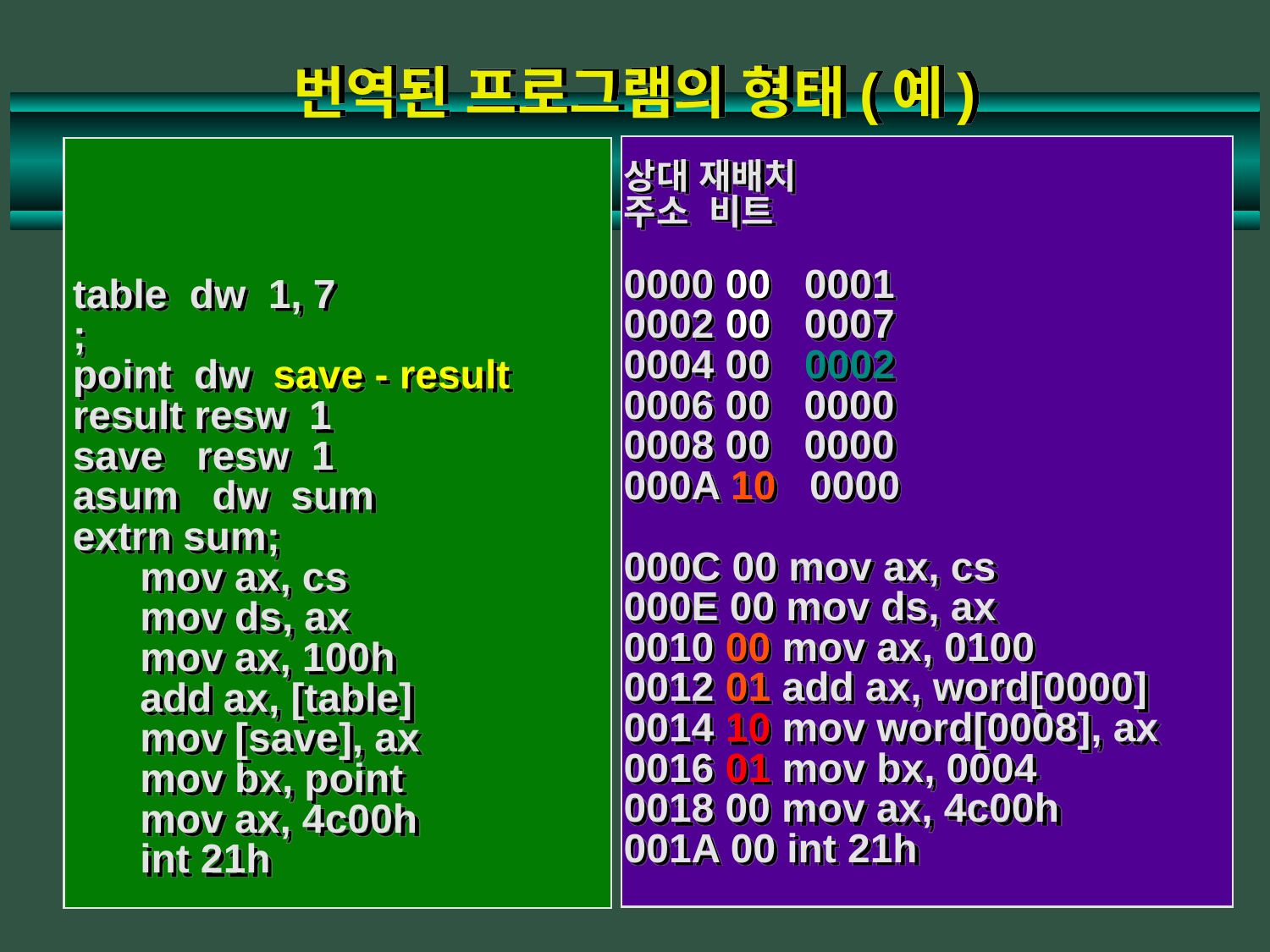

# 번역된 프로그램의 형태(예)

table  dw  1, 7
;
point  dw  save - result
result resw  1
save   resw  1
asum   dw  sum
extrn sum;
      mov ax, cs
      mov ds, ax
      mov ax, 100h
      add ax, [table]
      mov [save], ax
      mov bx, point
      mov ax, 4c00h
      int 21h
상대 재배치
주소  비트

0000 00   0001
0002 00   0007
0004 00   0002
0006 00   0000
0008 00   0000
000A 10   0000

000C 00 mov ax, cs
000E 00 mov ds, ax
0010 00 mov ax, 0100
0012 01 add ax, word[0000]
0014 10 mov word[0008], ax
0016 01 mov bx, 0004
0018 00 mov ax, 4c00h
001A 00 int 21h
33